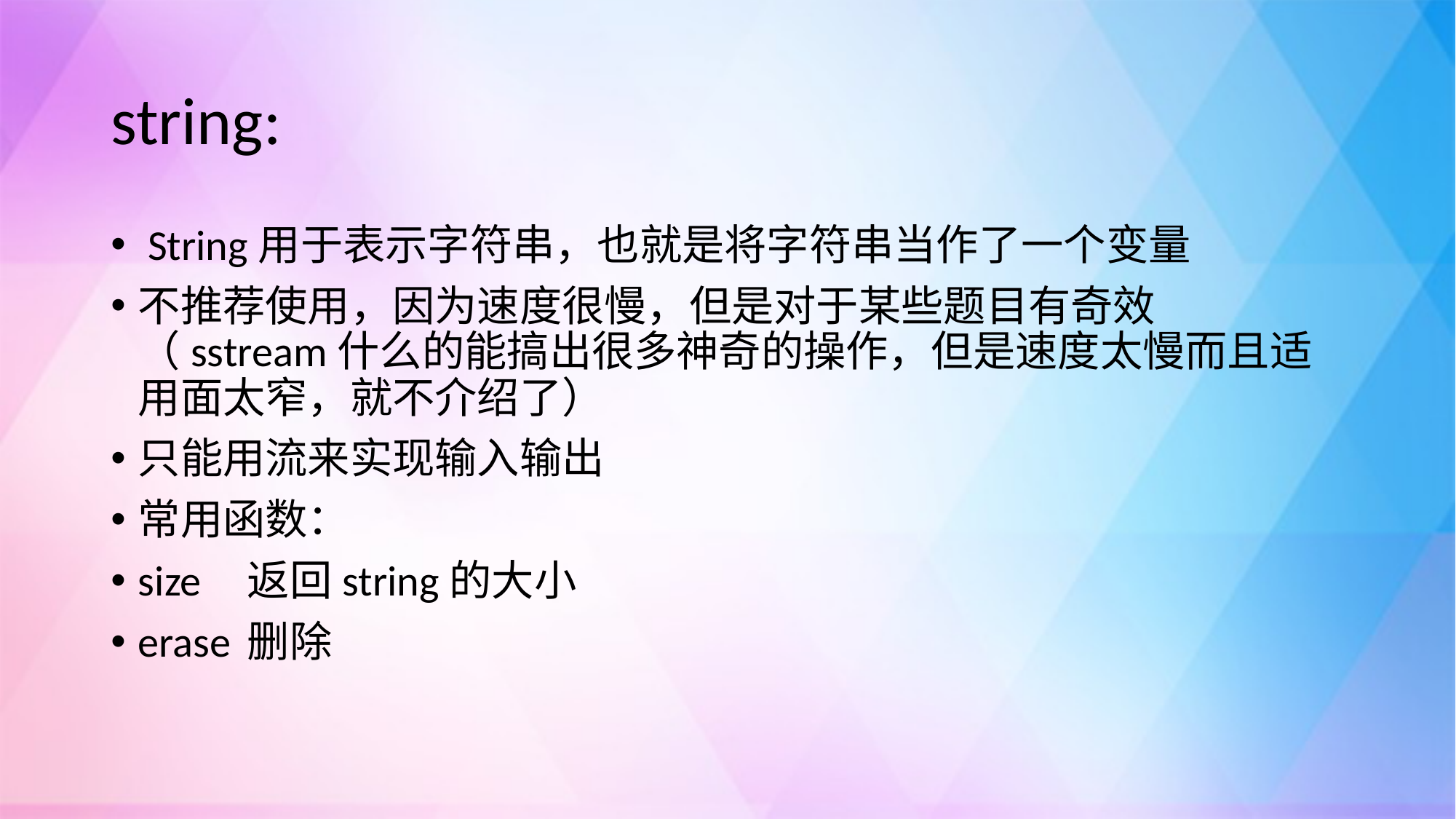

# string:
 String用于表示字符串，也就是将字符串当作了一个变量
不推荐使用，因为速度很慢，但是对于某些题目有奇效（sstream什么的能搞出很多神奇的操作，但是速度太慢而且适用面太窄，就不介绍了）
只能用流来实现输入输出
常用函数：
size	返回string的大小
erase	删除